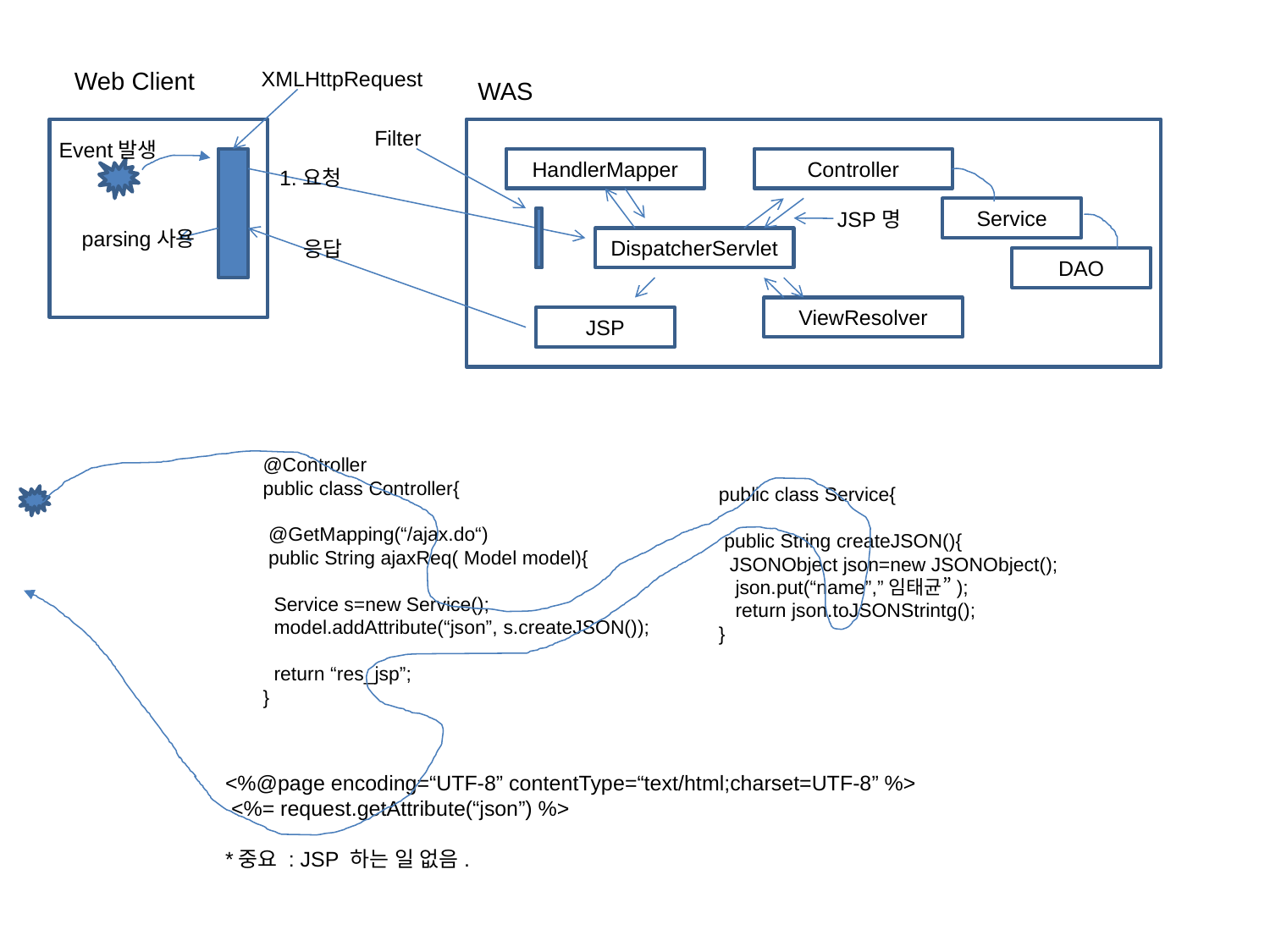

Web Client
XMLHttpRequest
WAS

Filter

Event발생

HandlerMapper
Controller

1.요청

Service
JSP명

parsing사용
DispatcherServlet
응답
DAO
ViewResolver
JSP
@Controller
public class Controller{

 @GetMapping(“/ajax.do“)
 public String ajaxReq( Model model){

  Service s=new Service();
  model.addAttribute(“json”, s.createJSON());

  return “res_jsp”;
}

public class Service{

 public String createJSON(){
  JSONObject json=new JSONObject();
   json.put(“name”,”임태균”);
   return json.toJSONStrintg();
}

<%@page encoding=“UTF-8” contentType=“text/html;charset=UTF-8” %>
 <%= request.getAttribute(“json”) %>

*중요 : JSP 하는 일 없음.